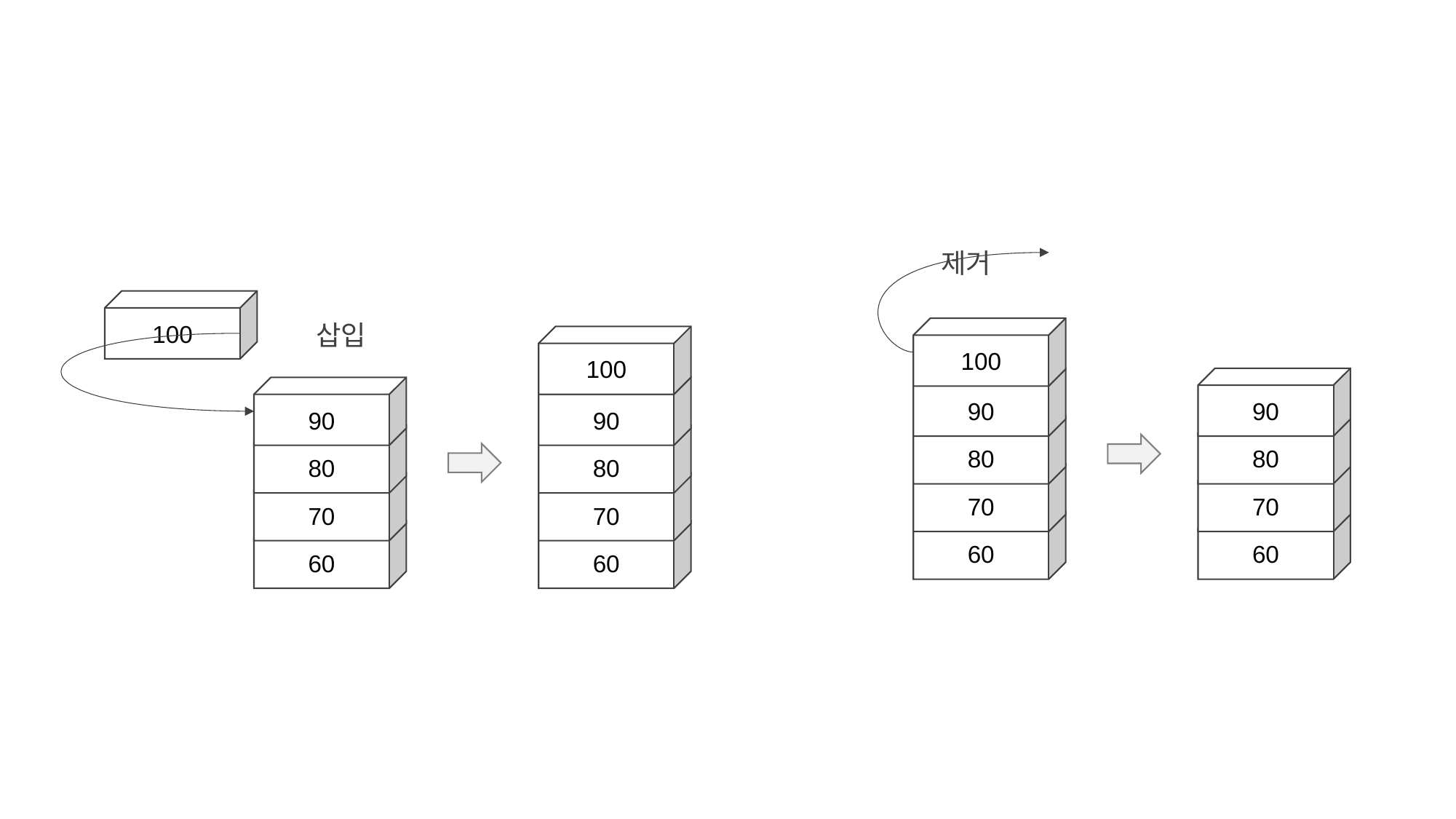

제거
100
삽입
100
100
90
90
90
90
80
80
80
80

70
70
70
70
60
60
60
60